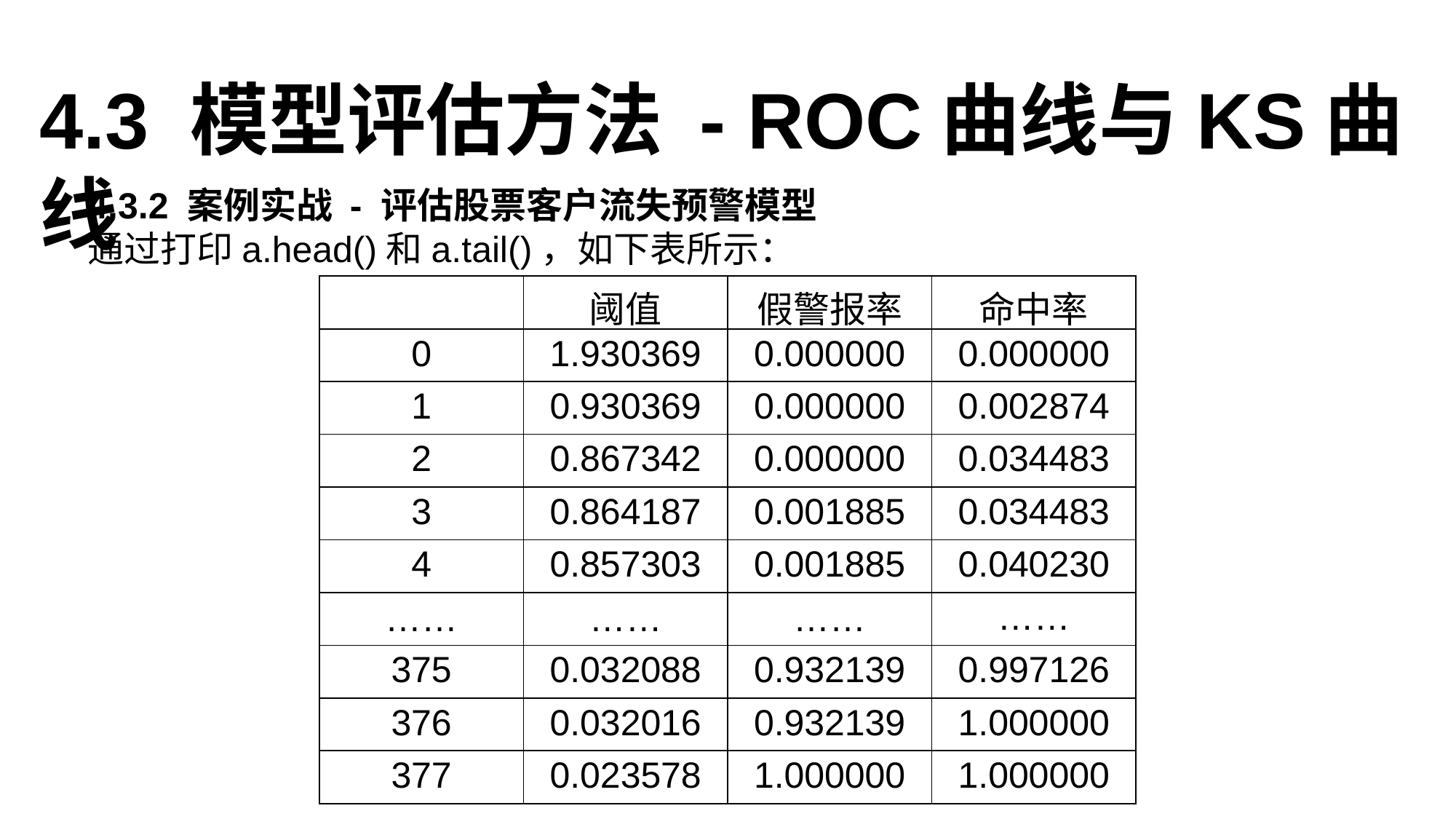

4.3 模型评估方法 - ROC曲线与KS曲线
4.3.2 案例实战 - 评估股票客户流失预警模型
通过打印a.head()和a.tail()，如下表所示：
|  | 阈值 | 假警报率 | 命中率 |
| --- | --- | --- | --- |
| 0 | 1.930369 | 0.000000 | 0.000000 |
| 1 | 0.930369 | 0.000000 | 0.002874 |
| 2 | 0.867342 | 0.000000 | 0.034483 |
| 3 | 0.864187 | 0.001885 | 0.034483 |
| 4 | 0.857303 | 0.001885 | 0.040230 |
| …… | …… | …… | …… |
| 375 | 0.032088 | 0.932139 | 0.997126 |
| 376 | 0.032016 | 0.932139 | 1.000000 |
| 377 | 0.023578 | 1.000000 | 1.000000 |